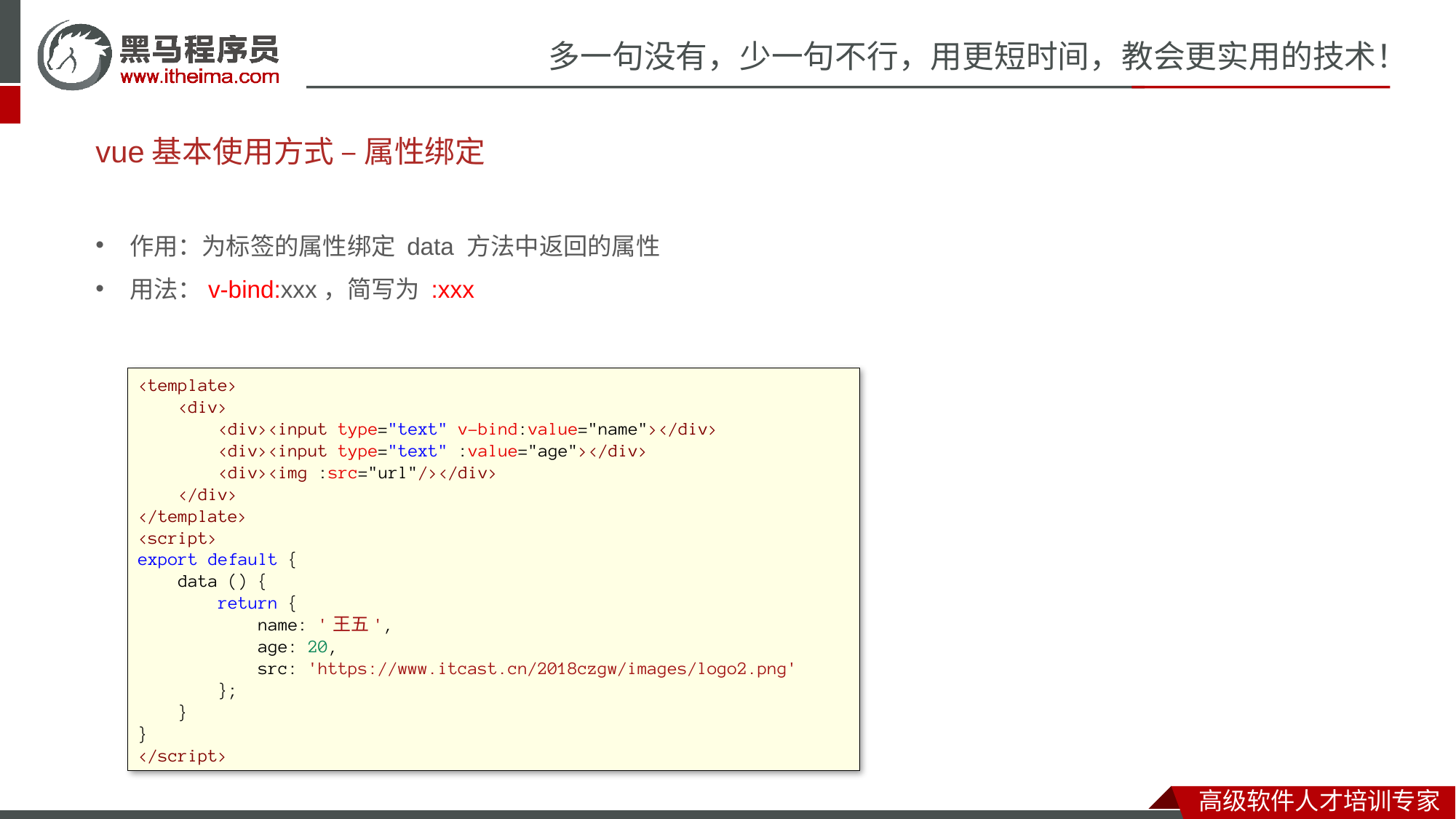

# vue基本使用方式 – 属性绑定
作用：为标签的属性绑定 data 方法中返回的属性
用法：v-bind:xxx，简写为 :xxx
<template>
    <div>
        <div><input type="text" v-bind:value="name"></div>
        <div><input type="text" :value="age"></div>
        <div><img :src="url"/></div>
    </div>
</template>
<script>
export default {
    data () {
        return {
            name: '王五',
            age: 20,
            src: 'https://www.itcast.cn/2018czgw/images/logo2.png'
        };
    }
}
</script>